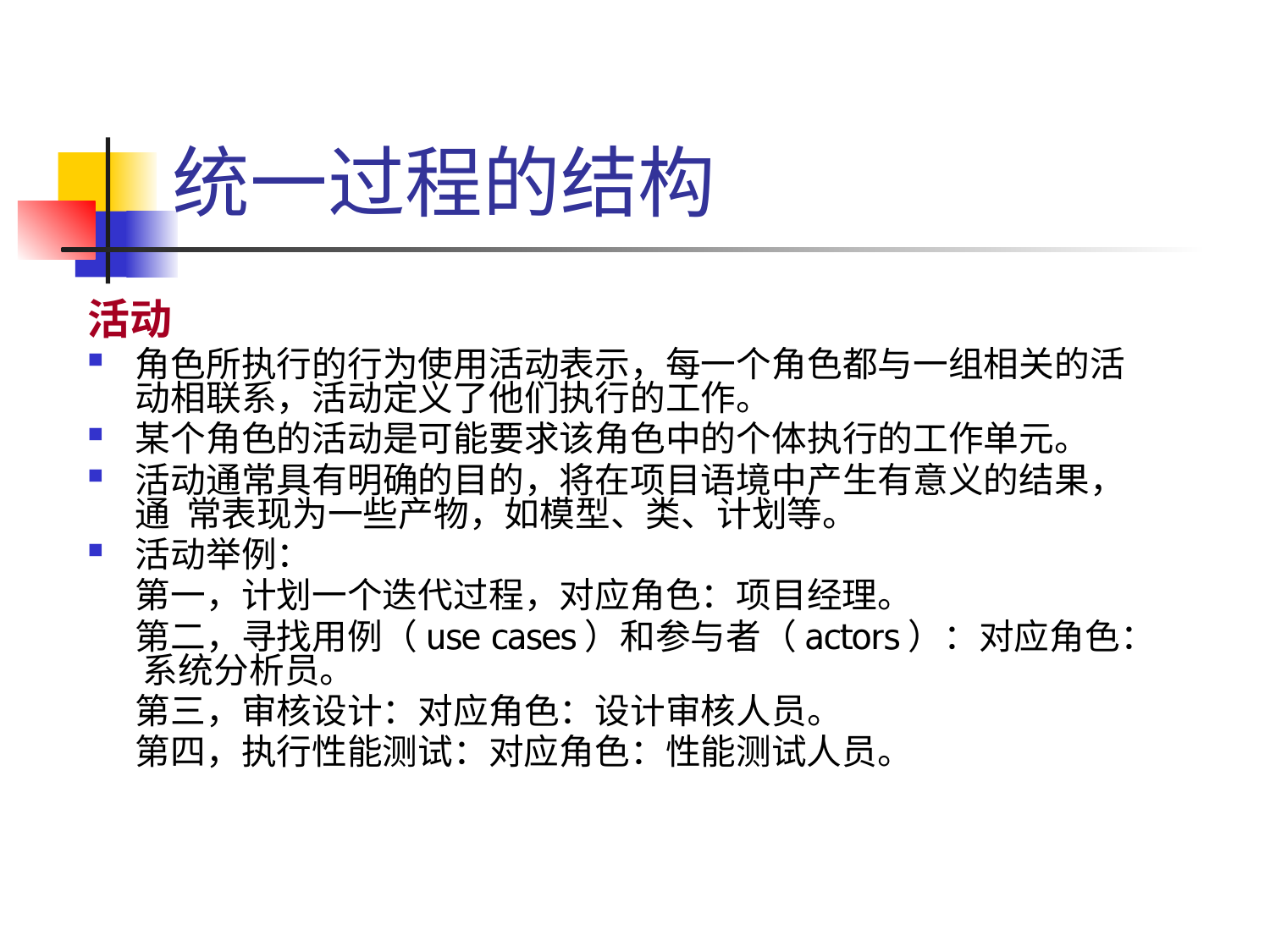

# 统一过程的结构
活动
角色所执行的行为使用活动表示，每一个角色都与一组相关的活动相联系，活动定义了他们执行的工作。
某个角色的活动是可能要求该角色中的个体执行的工作单元。
活动通常具有明确的目的，将在项目语境中产生有意义的结果，通  常表现为一些产物，如模型、类、计划等。
活动举例：
     第一，计划一个迭代过程，对应角色：项目经理。
     第二，寻找用例（use cases）和参与者（actors）：对应角色： 系统分析员。
     第三，审核设计：对应角色：设计审核人员。
     第四，执行性能测试：对应角色：性能测试人员。